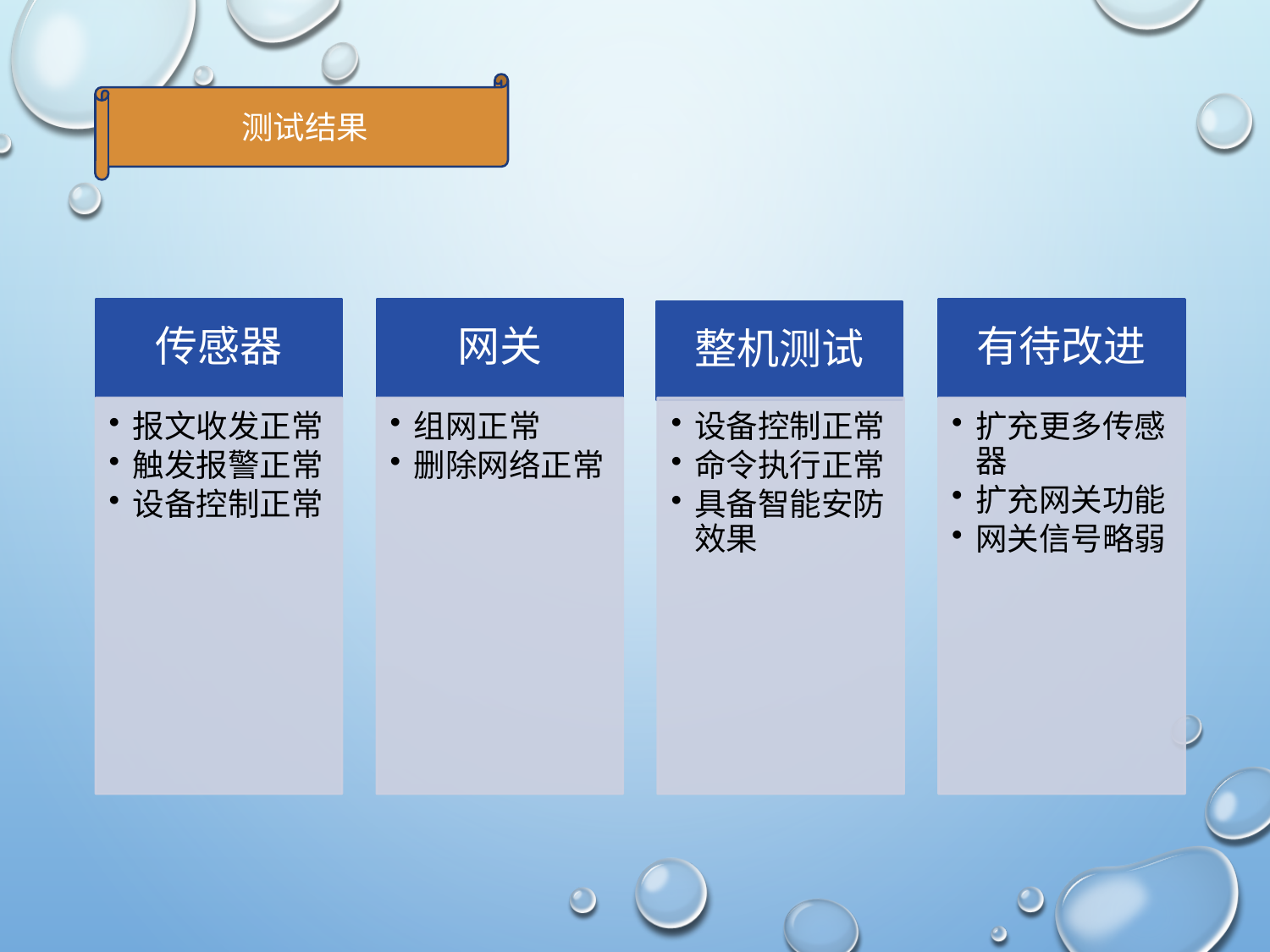

测试结果
传感器
报文收发正常
触发报警正常
设备控制正常
网关
组网正常
删除网络正常
整机测试
设备控制正常
命令执行正常
具备智能安防效果
有待改进
扩充更多传感器
扩充网关功能
网关信号略弱